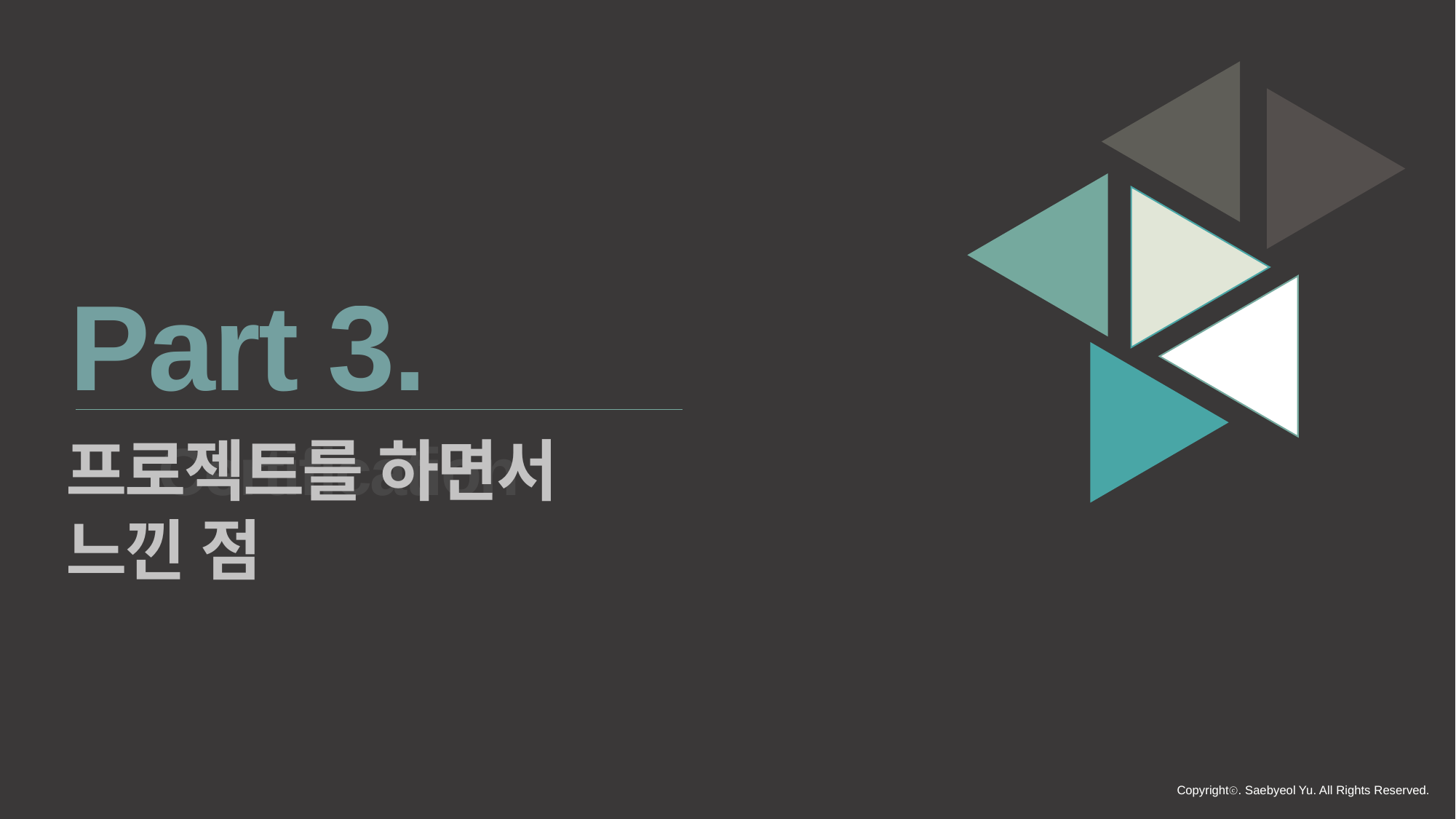

Part 3.
프로젝트를 하면서
느낀 점
Certification
Copyrightⓒ. Saebyeol Yu. All Rights Reserved.